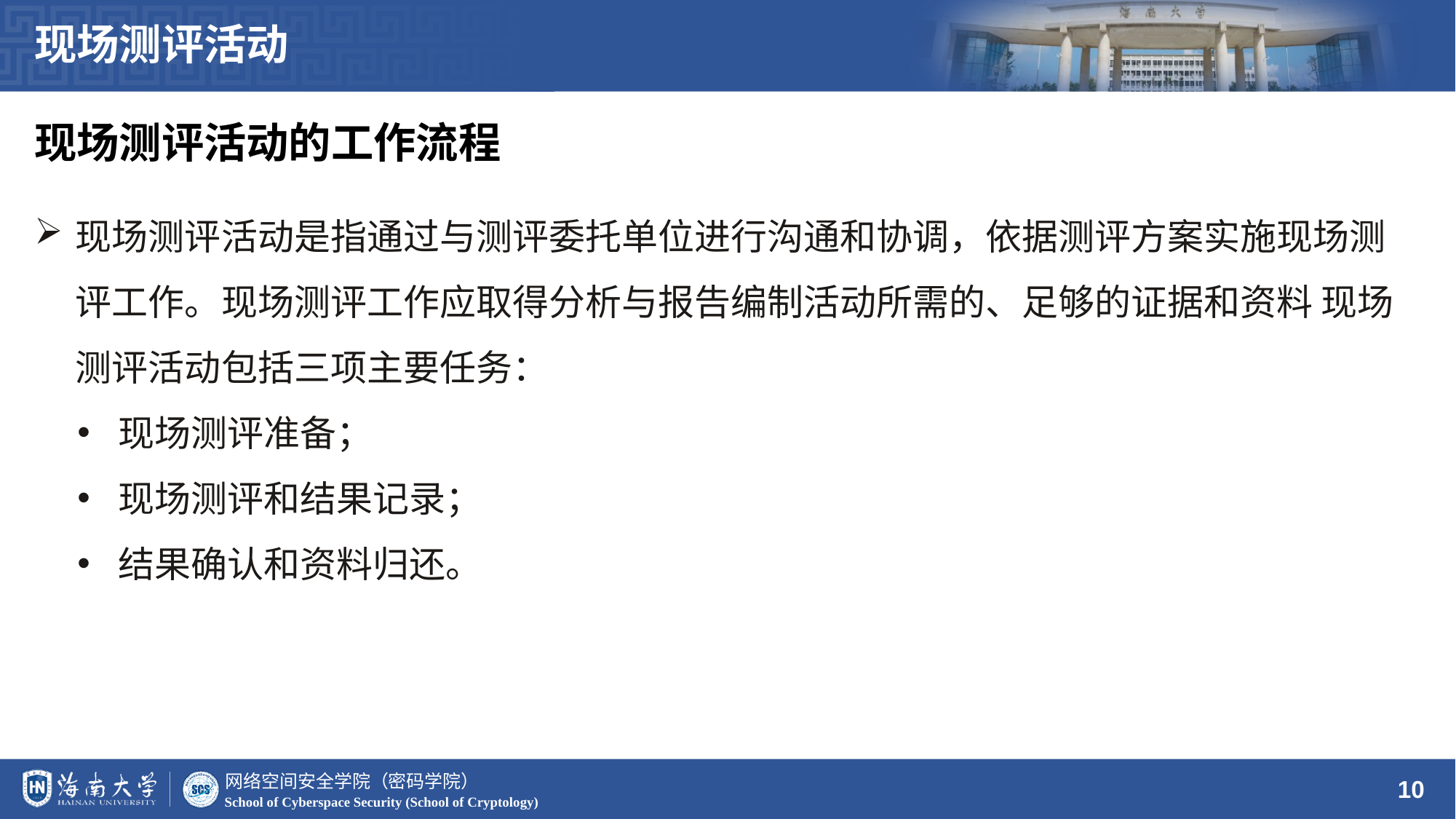

现场测评活动
现场测评活动的工作流程
现场测评活动是指通过与测评委托单位进行沟通和协调，依据测评方案实施现场测评工作。现场测评工作应取得分析与报告编制活动所需的、足够的证据和资料 现场测评活动包括三项主要任务：
现场测评准备；
现场测评和结果记录；
结果确认和资料归还。
10